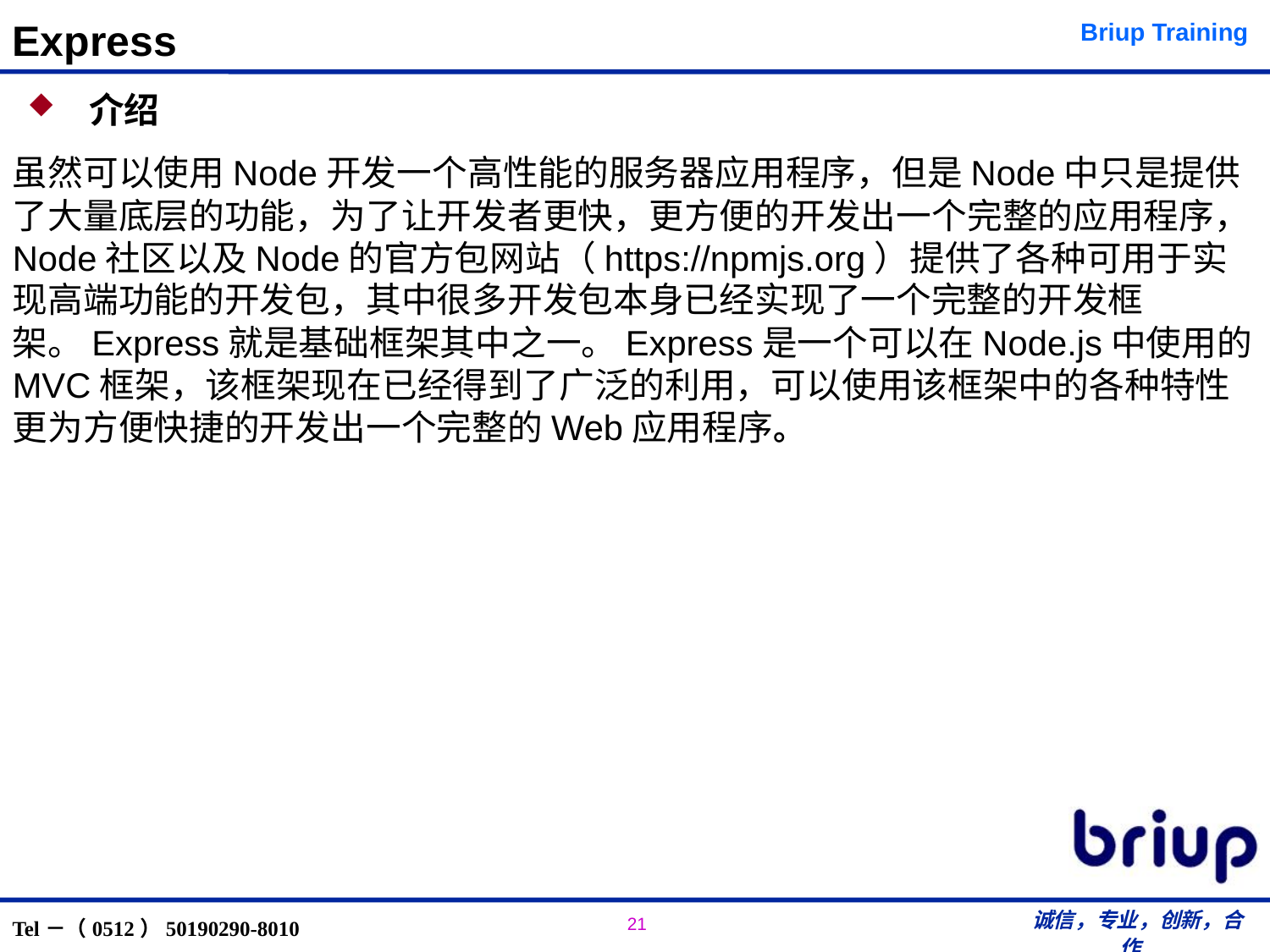

# Express
 介绍
虽然可以使用Node开发一个高性能的服务器应用程序，但是Node中只是提供了大量底层的功能，为了让开发者更快，更方便的开发出一个完整的应用程序，Node社区以及Node的官方包网站（https://npmjs.org）提供了各种可用于实现高端功能的开发包，其中很多开发包本身已经实现了一个完整的开发框架。Express就是基础框架其中之一。Express是一个可以在Node.js中使用的MVC框架，该框架现在已经得到了广泛的利用，可以使用该框架中的各种特性更为方便快捷的开发出一个完整的Web应用程序。